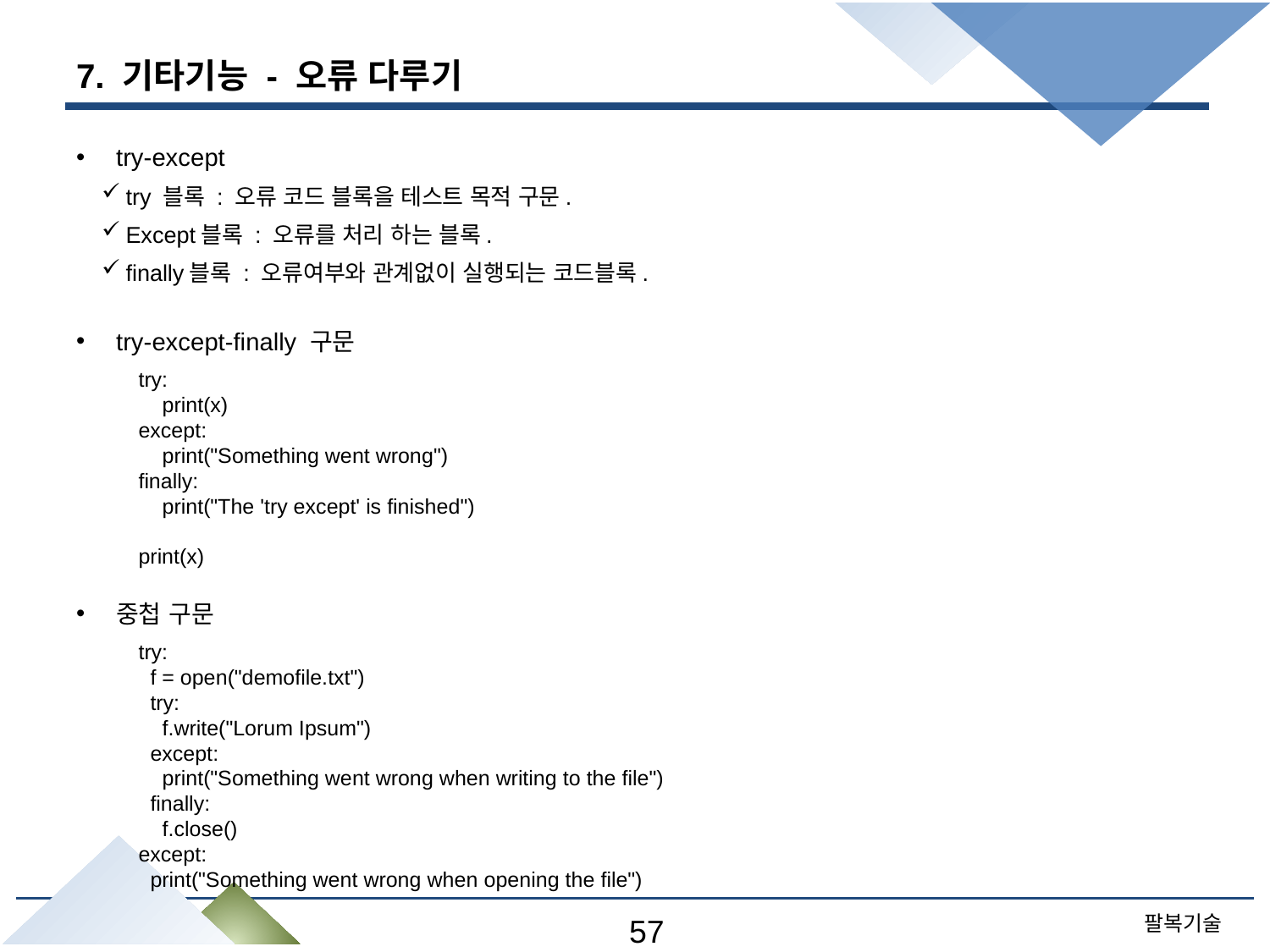

# 7. 기타기능 - 오류 다루기
try-except
try 블록 : 오류 코드 블록을 테스트 목적 구문.
Except블록 : 오류를 처리 하는 블록.
finally블록 : 오류여부와 관계없이 실행되는 코드블록.

try-except-finally 구문
try:
    print(x)
except:
    print("Something went wrong")
finally:
    print("The 'try except' is finished")

print(x)

중첩 구문
try:
  f = open("demofile.txt")
  try:
    f.write("Lorum Ipsum")
  except:
    print("Something went wrong when writing to the file")
  finally:
    f.close()
except:
  print("Something went wrong when opening the file")

57